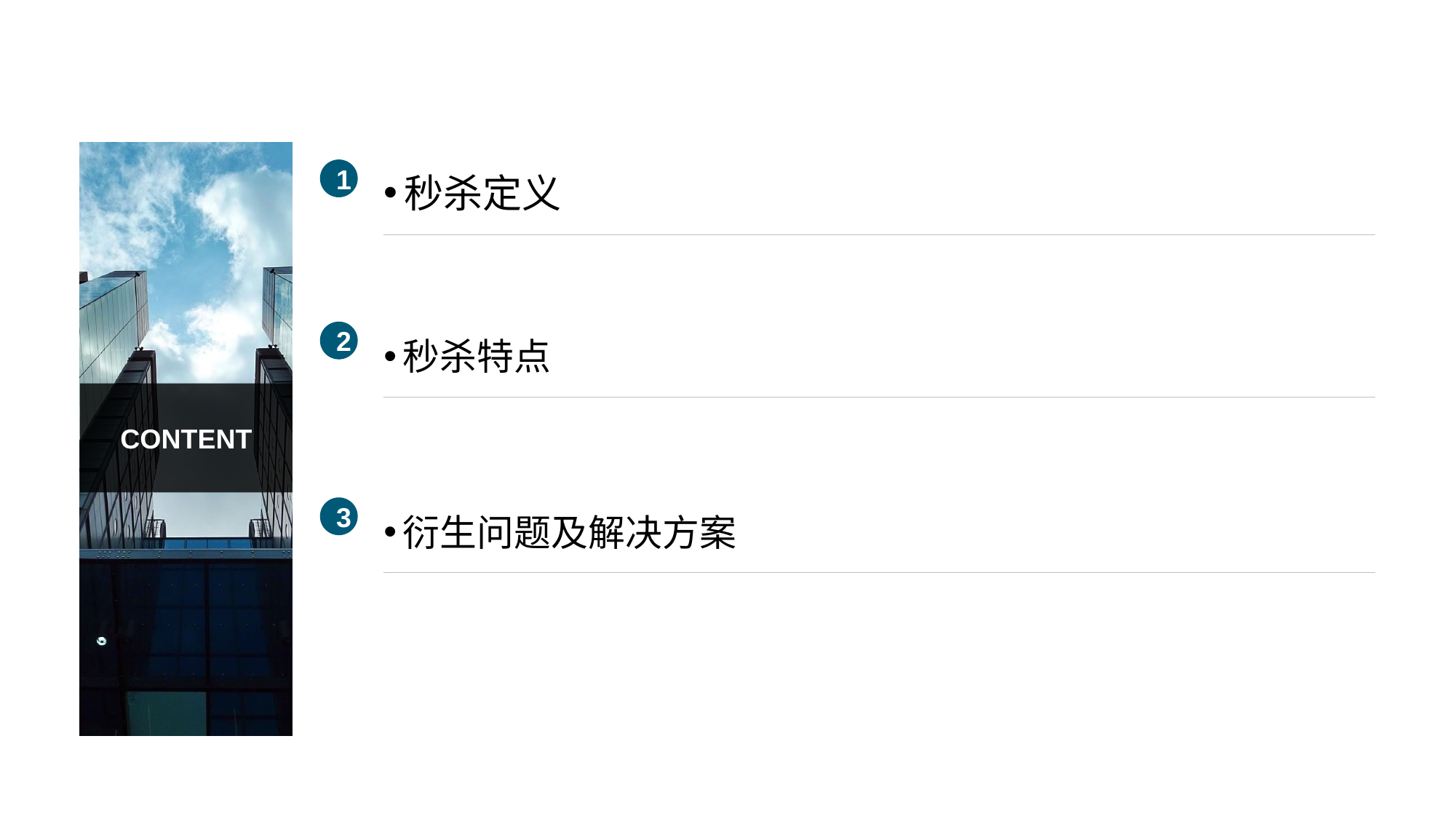

秒杀定义

1

秒杀特点
2
CONTENT
衍生问题及解决方案
3